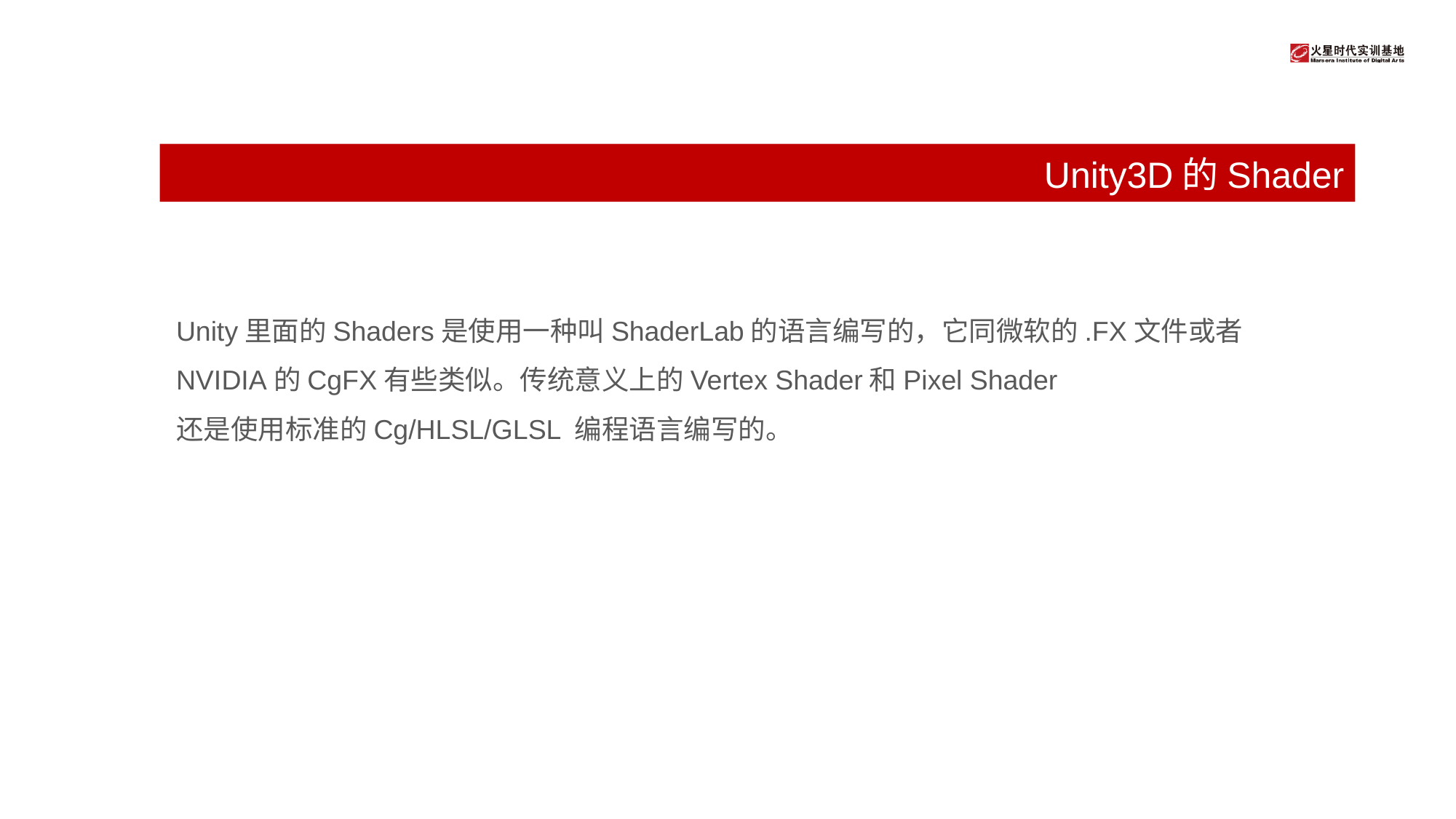

# Unity3D的Shader
Unity里面的Shaders是使用一种叫ShaderLab的语言编写的，它同微软的.FX文件或者NVIDIA的CgFX有些类似。传统意义上的Vertex Shader和Pixel Shader 还是使用标准的Cg/HLSL/GLSL 编程语言编写的。